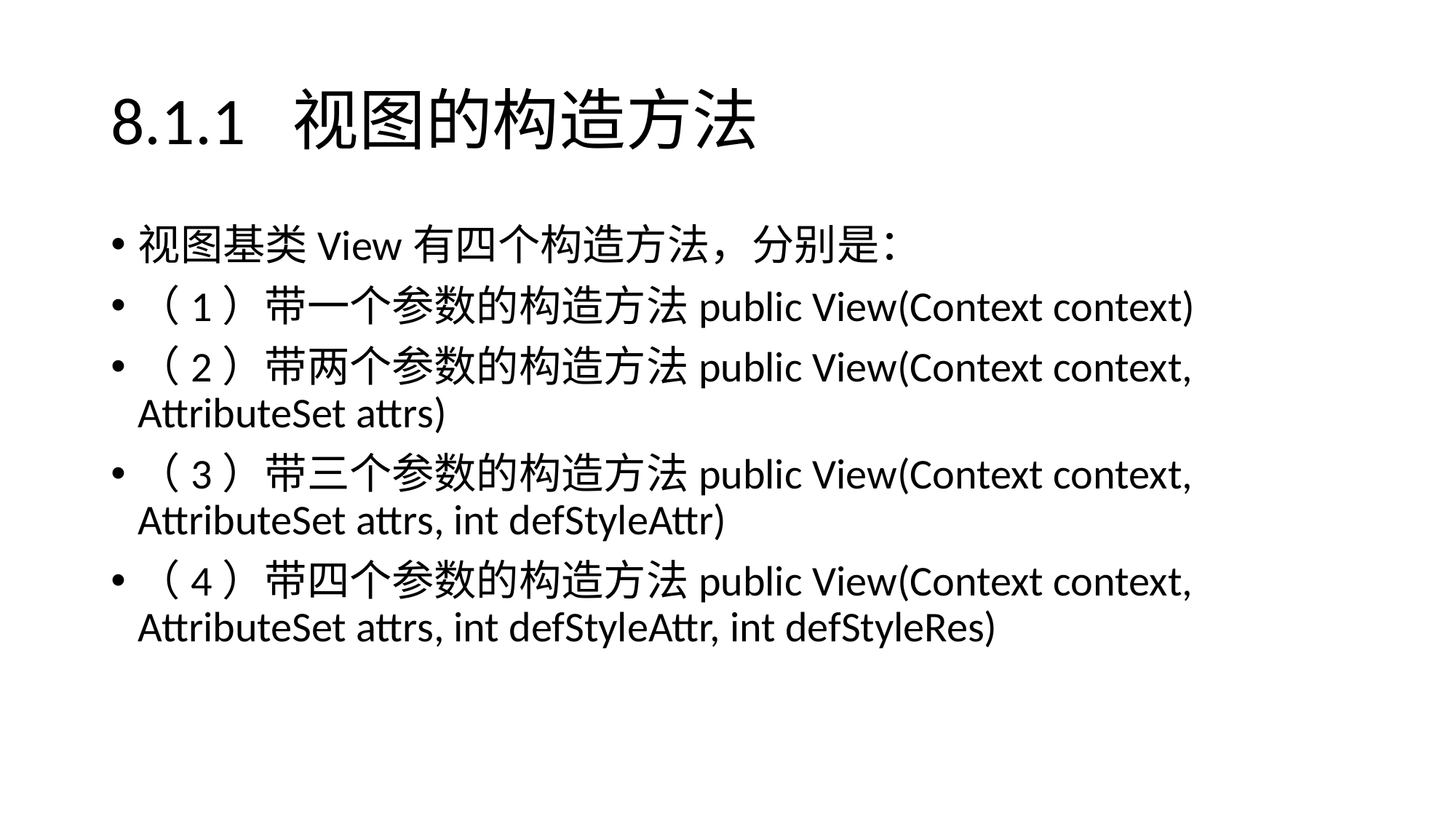

# 8.1.1  视图的构造方法
视图基类View有四个构造方法，分别是：
（1）带一个参数的构造方法public View(Context context)
（2）带两个参数的构造方法public View(Context context, AttributeSet attrs)
（3）带三个参数的构造方法public View(Context context, AttributeSet attrs, int defStyleAttr)
（4）带四个参数的构造方法public View(Context context, AttributeSet attrs, int defStyleAttr, int defStyleRes)